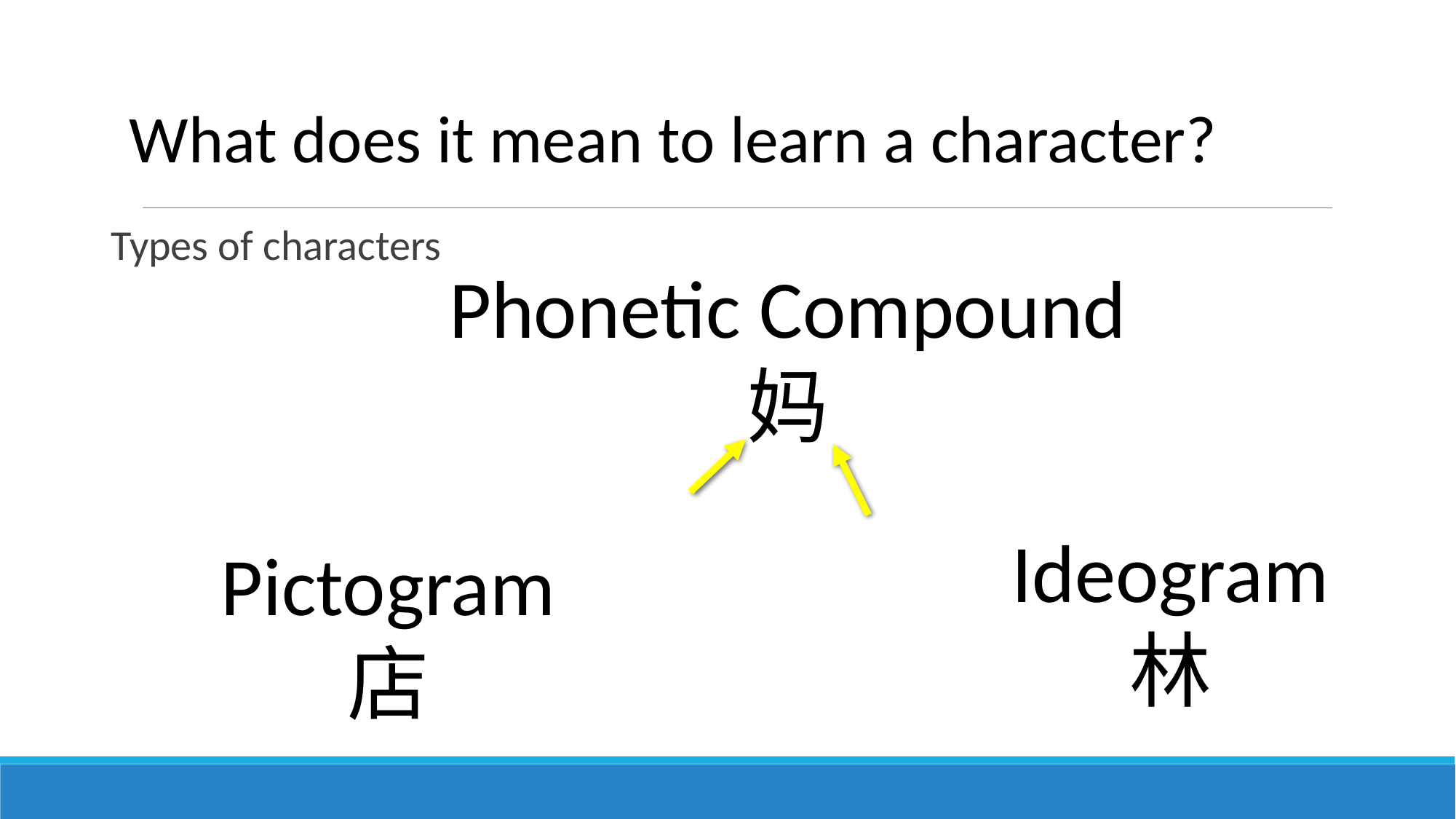

What does it mean to learn a character?
Types of characters
Phonetic Compound
妈
Ideogram
林
Pictogram
店